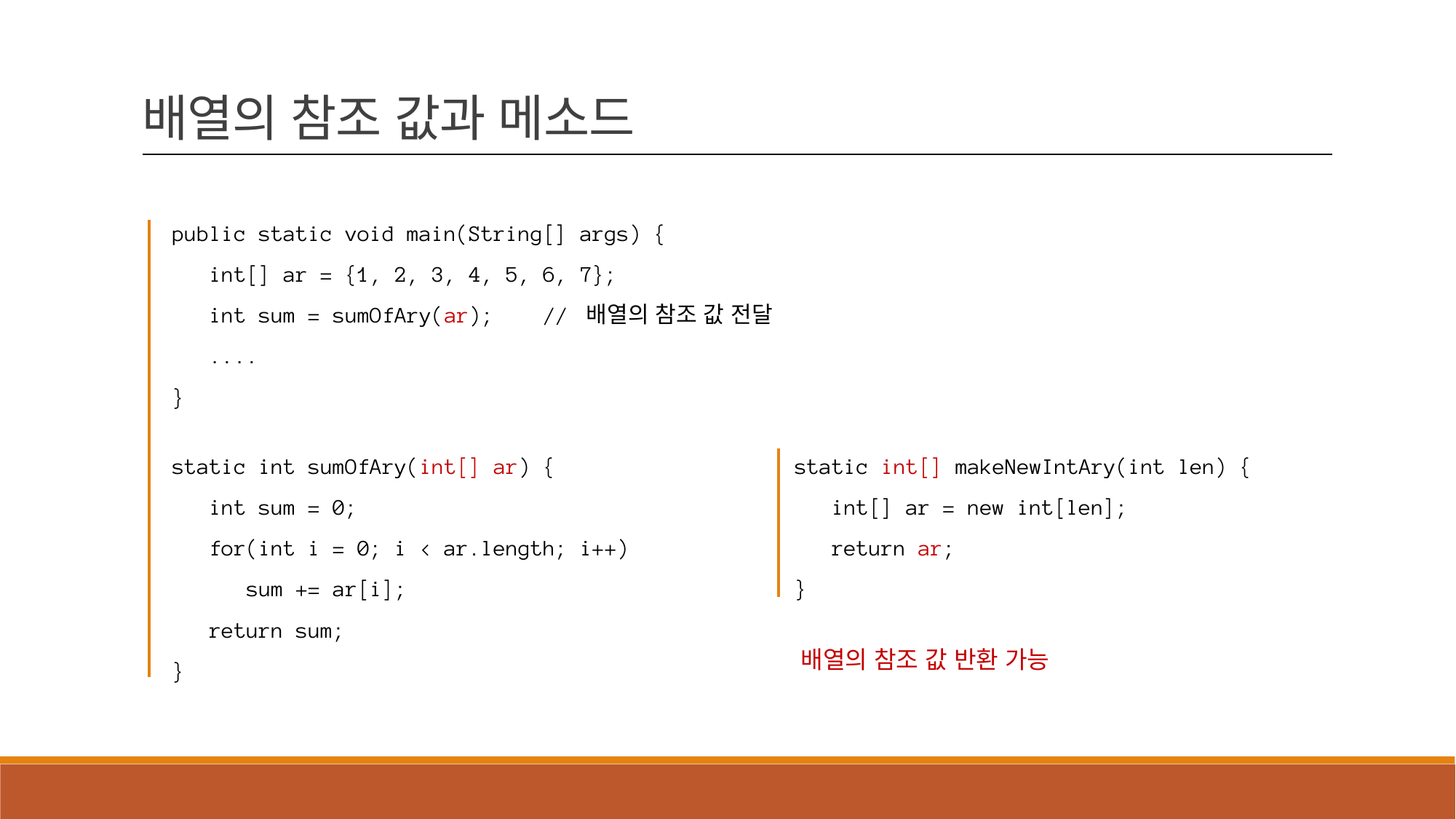

배열의 참조 값과 메소드
public static void main(String[] args) {
   int[] ar = {1, 2, 3, 4, 5, 6, 7};
   int sum = sumOfAry(ar);    // 배열의 참조 값 전달
   ....
}
static int sumOfAry(int[] ar) {
   int sum = 0;
   for(int i = 0; i < ar.length; i++)
      sum += ar[i];
   return sum;
}
static int[] makeNewIntAry(int len) {
   int[] ar = new int[len];
   return ar;
}
배열의 참조 값 반환 가능